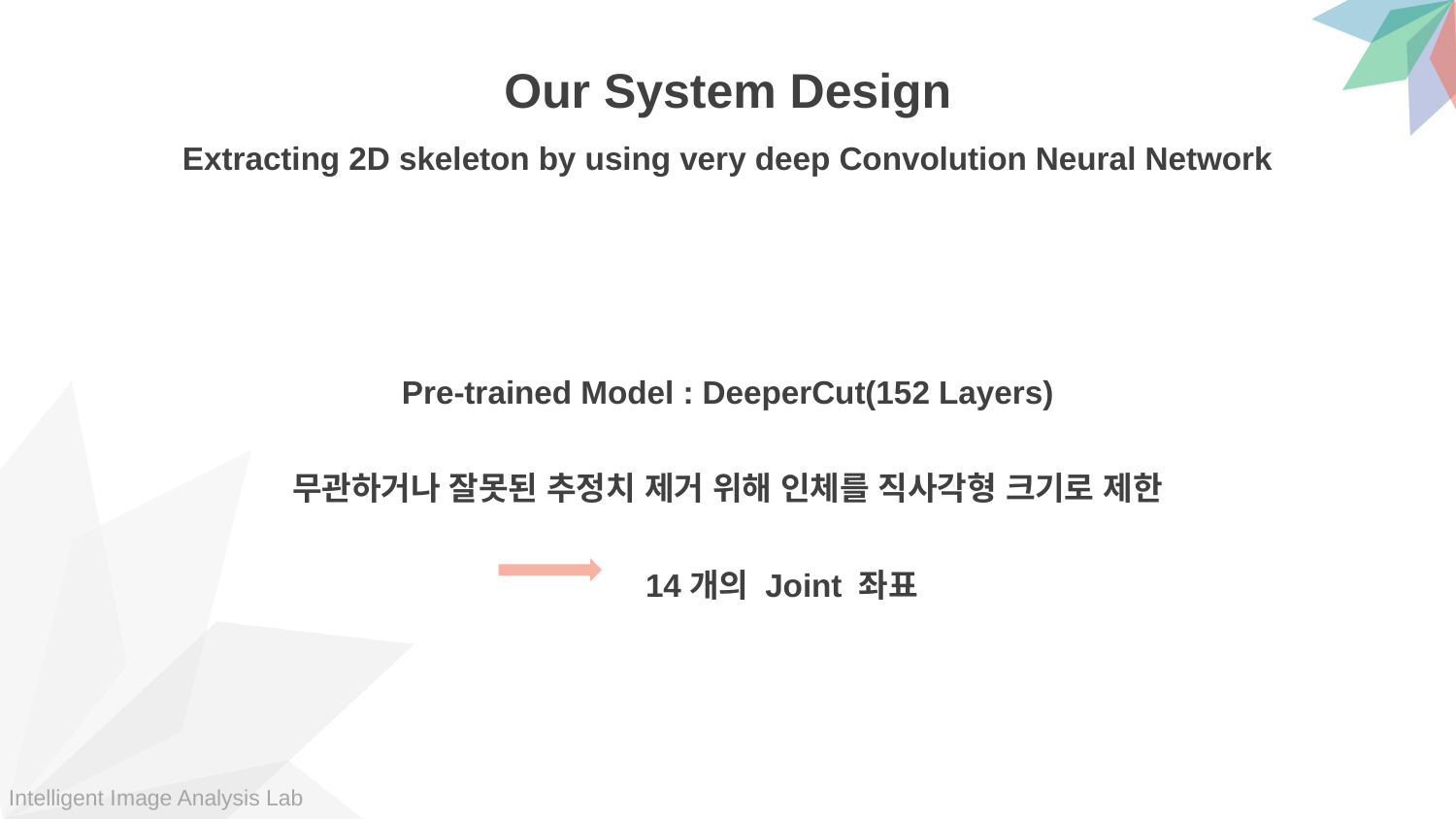

Our System Design
Extracting 2D skeleton by using very deep Convolution Neural Network
Pre-trained Model : DeeperCut(152 Layers)
무관하거나 잘못된 추정치 제거 위해 인체를 직사각형 크기로 제한
             14개의 Joint 좌표